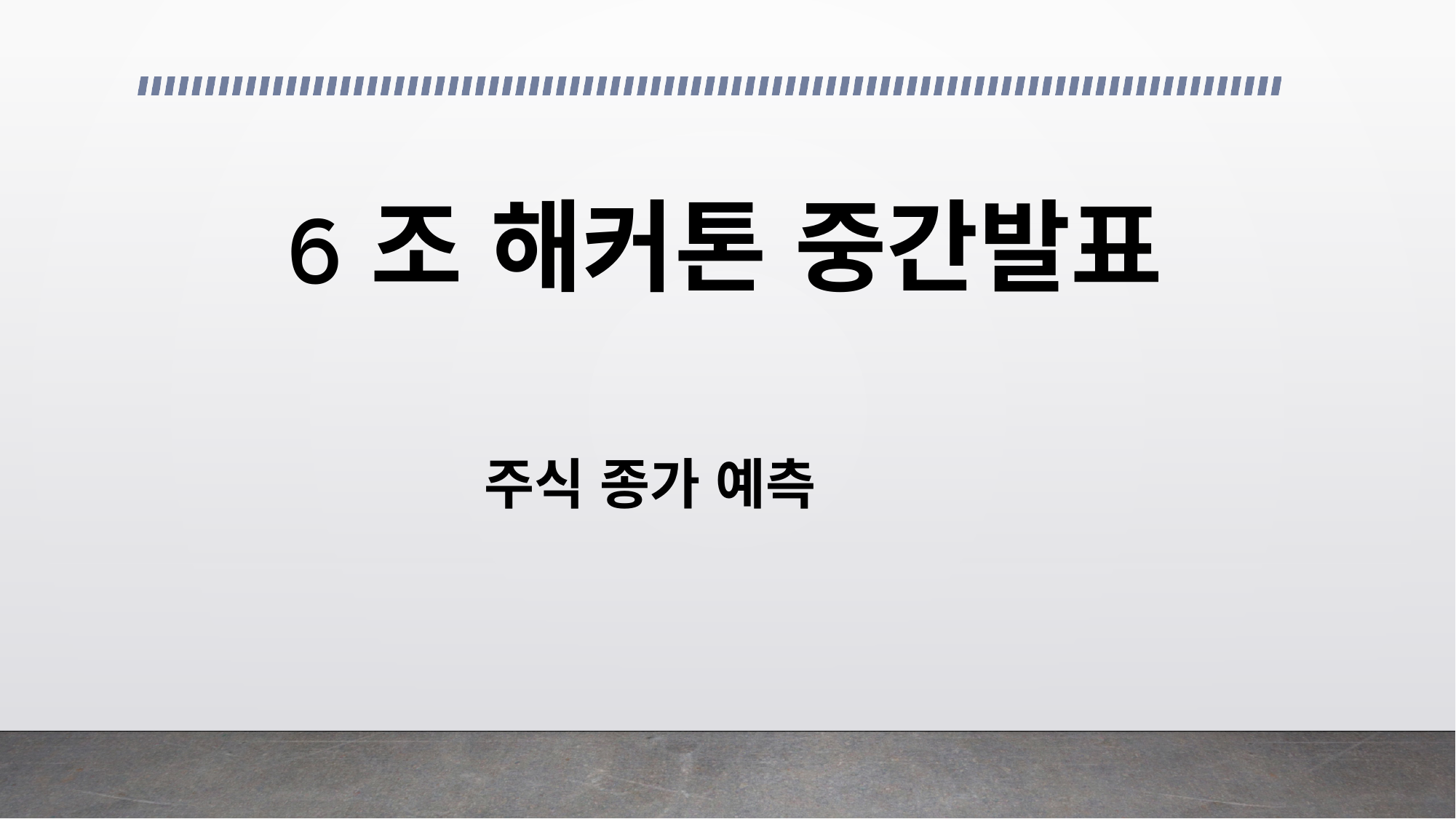

# 6조 해커톤 중간발표
주식 종가 예측